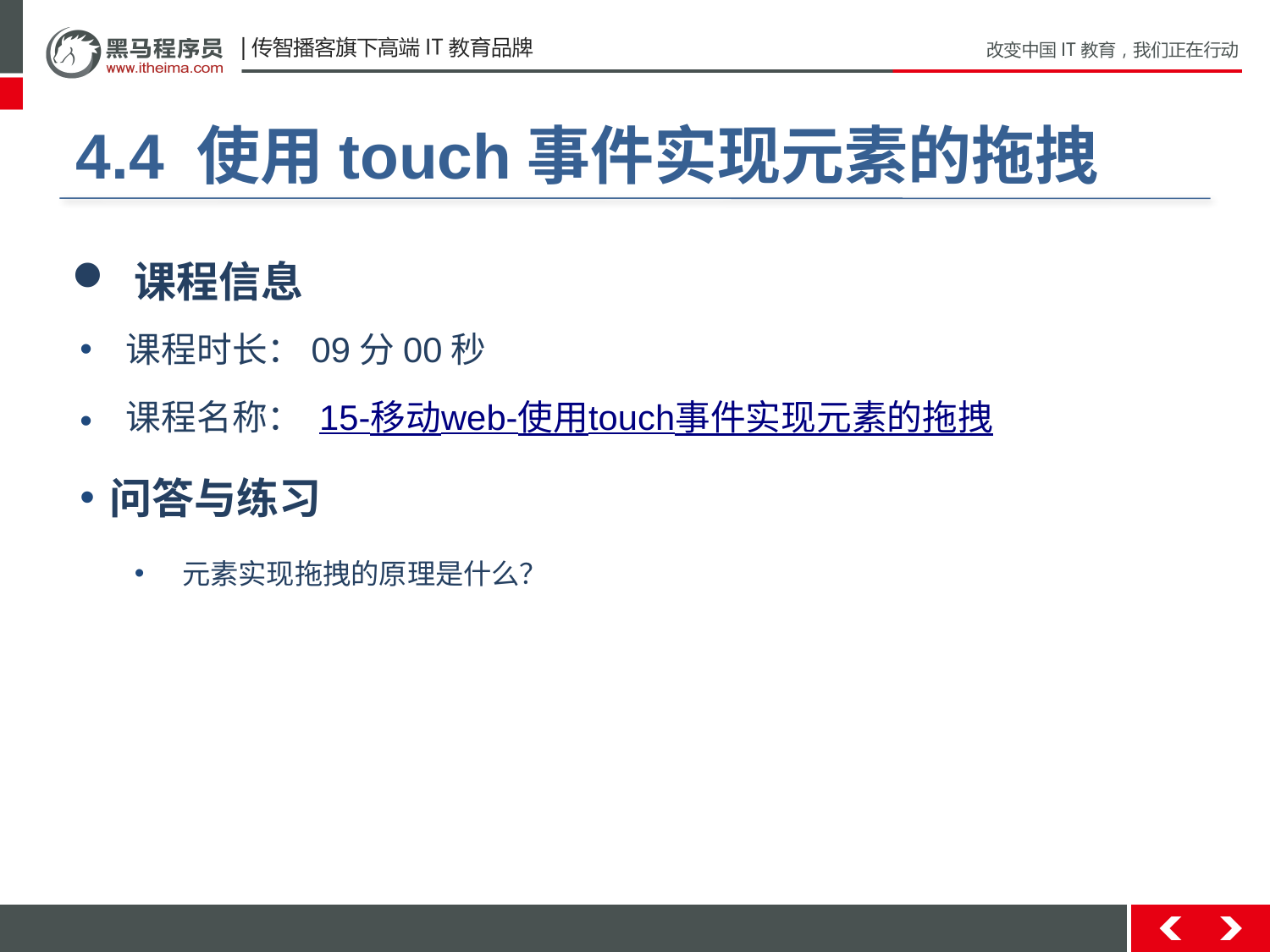

#
4.4 使用touch事件实现元素的拖拽
 课程信息
 课程时长：09分00秒
 课程名称： 15-移动web-使用touch事件实现元素的拖拽
问答与练习
元素实现拖拽的原理是什么？